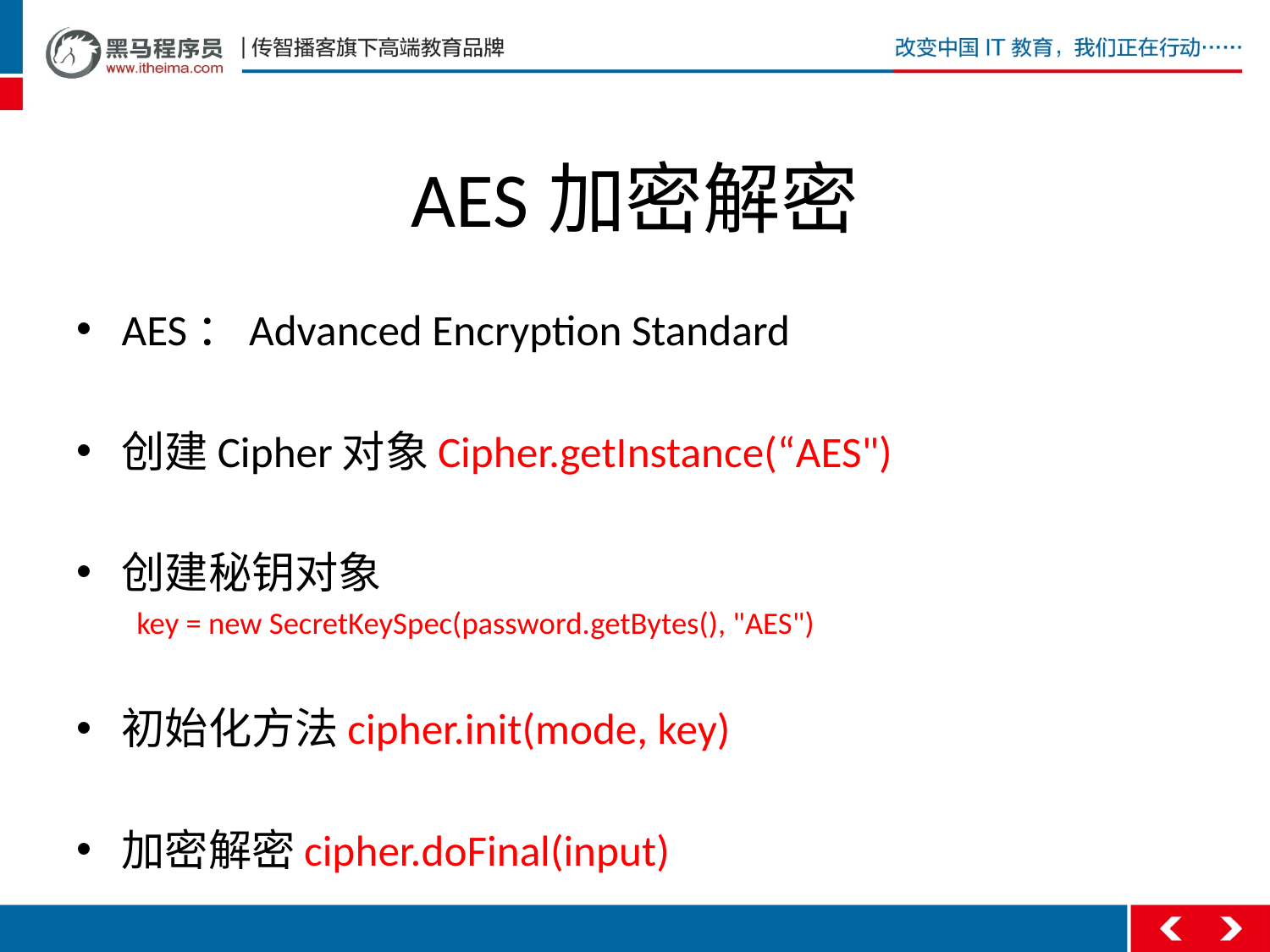

# AES加密解密
AES：Advanced Encryption Standard

创建Cipher对象Cipher.getInstance(“AES")

创建秘钥对象
key = new SecretKeySpec(password.getBytes(), "AES")

初始化方法cipher.init(mode, key)

加密解密cipher.doFinal(input)